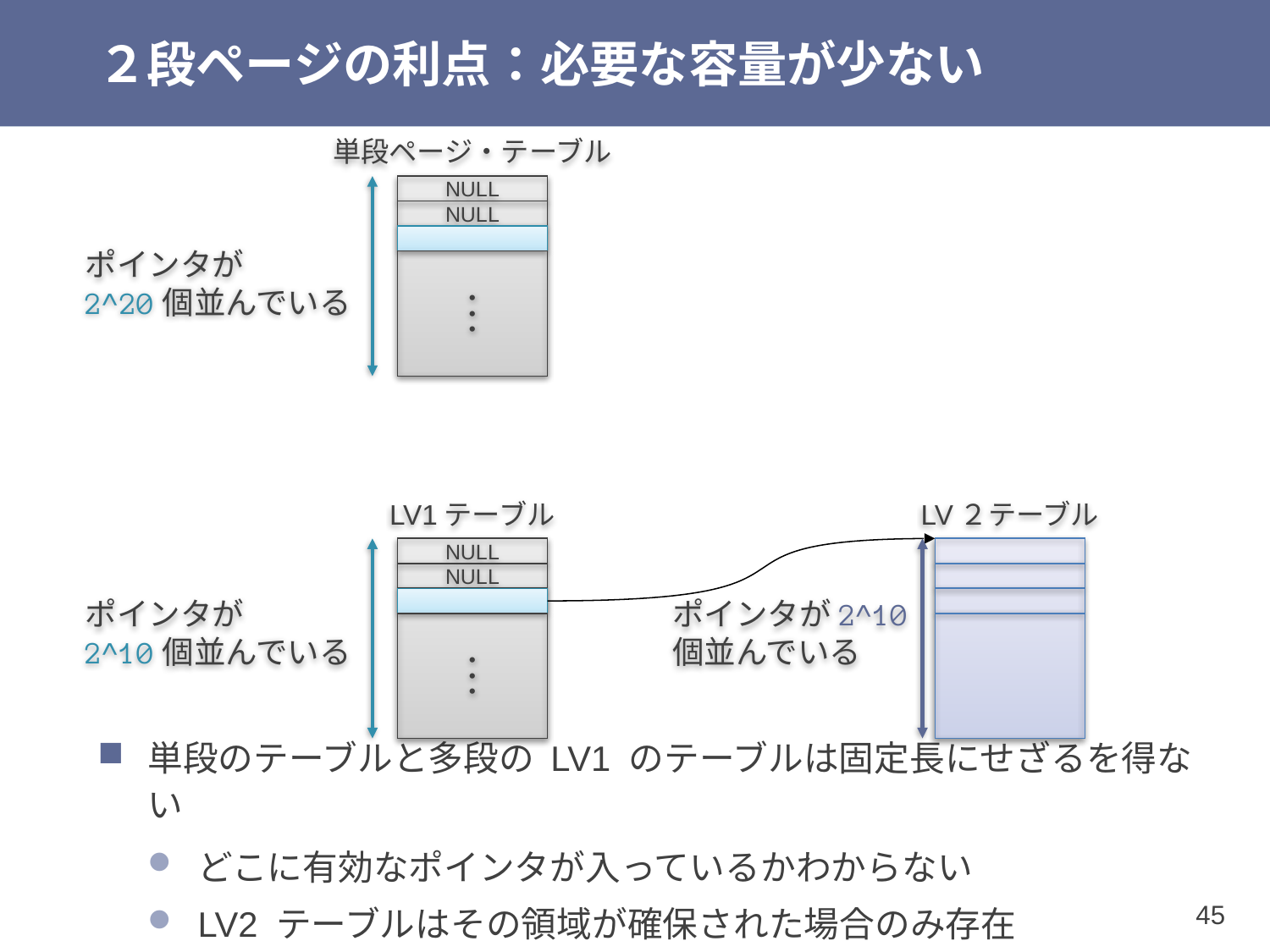

# ２段ページの利点：必要な容量が少ない
単段ページ・テーブル

NULL
NULL

･･･
ポインタが
2^20個並んでいる
LV1テーブル
LV２テーブル

NULL

NULL

ポインタが
2^10個並んでいる
･･･
ポインタが2^10
個並んでいる

単段のテーブルと多段の LV1 のテーブルは固定長にせざるを得ない
どこに有効なポインタが入っているかわからない
LV2 テーブルはその領域が確保された場合のみ存在